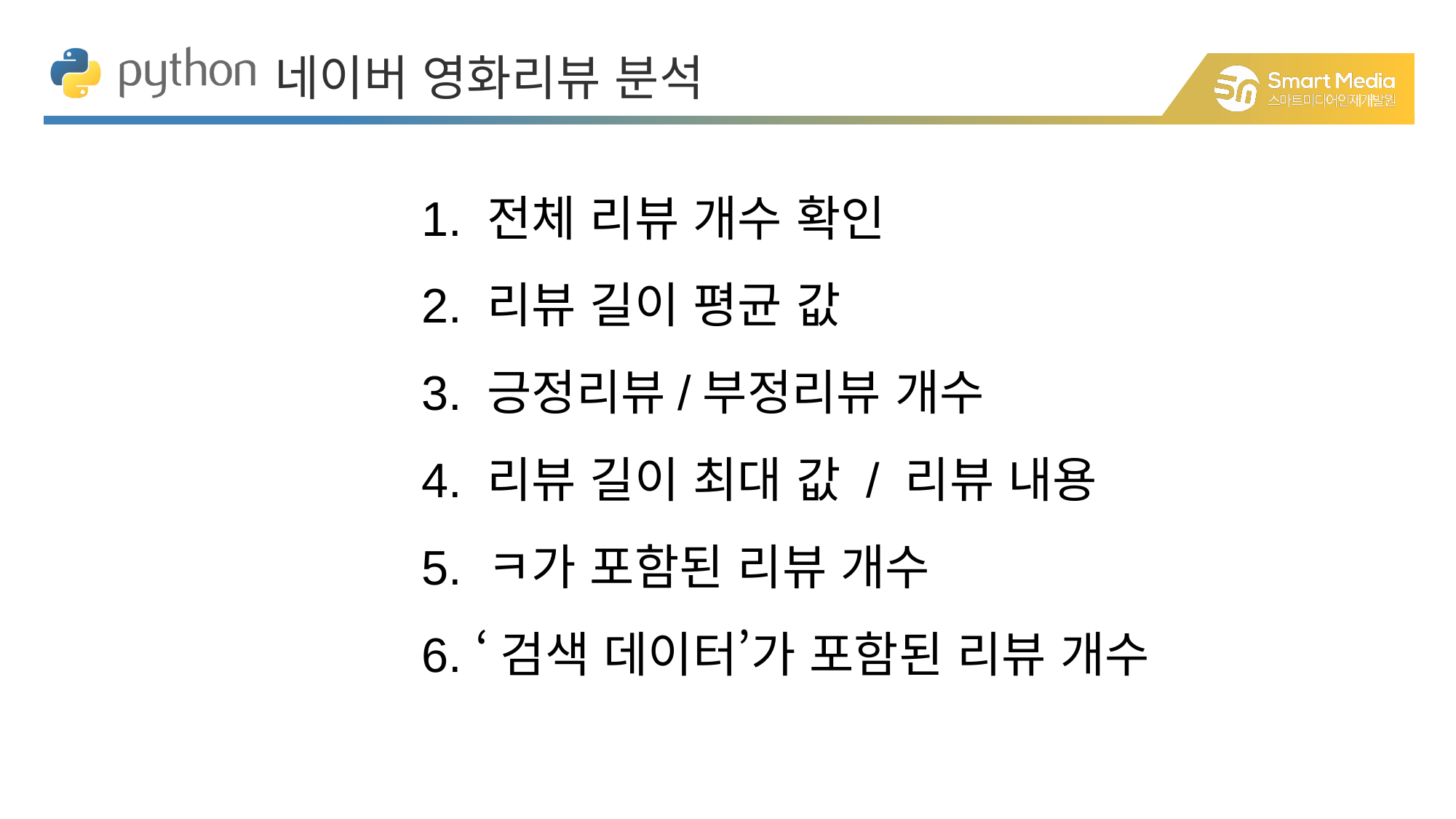

네이버 영화리뷰 분석
 전체 리뷰 개수 확인
 리뷰 길이 평균 값
 긍정리뷰/부정리뷰 개수
 리뷰 길이 최대 값 / 리뷰 내용
 ㅋ가 포함된 리뷰 개수
 ‘검색 데이터’가 포함된 리뷰 개수